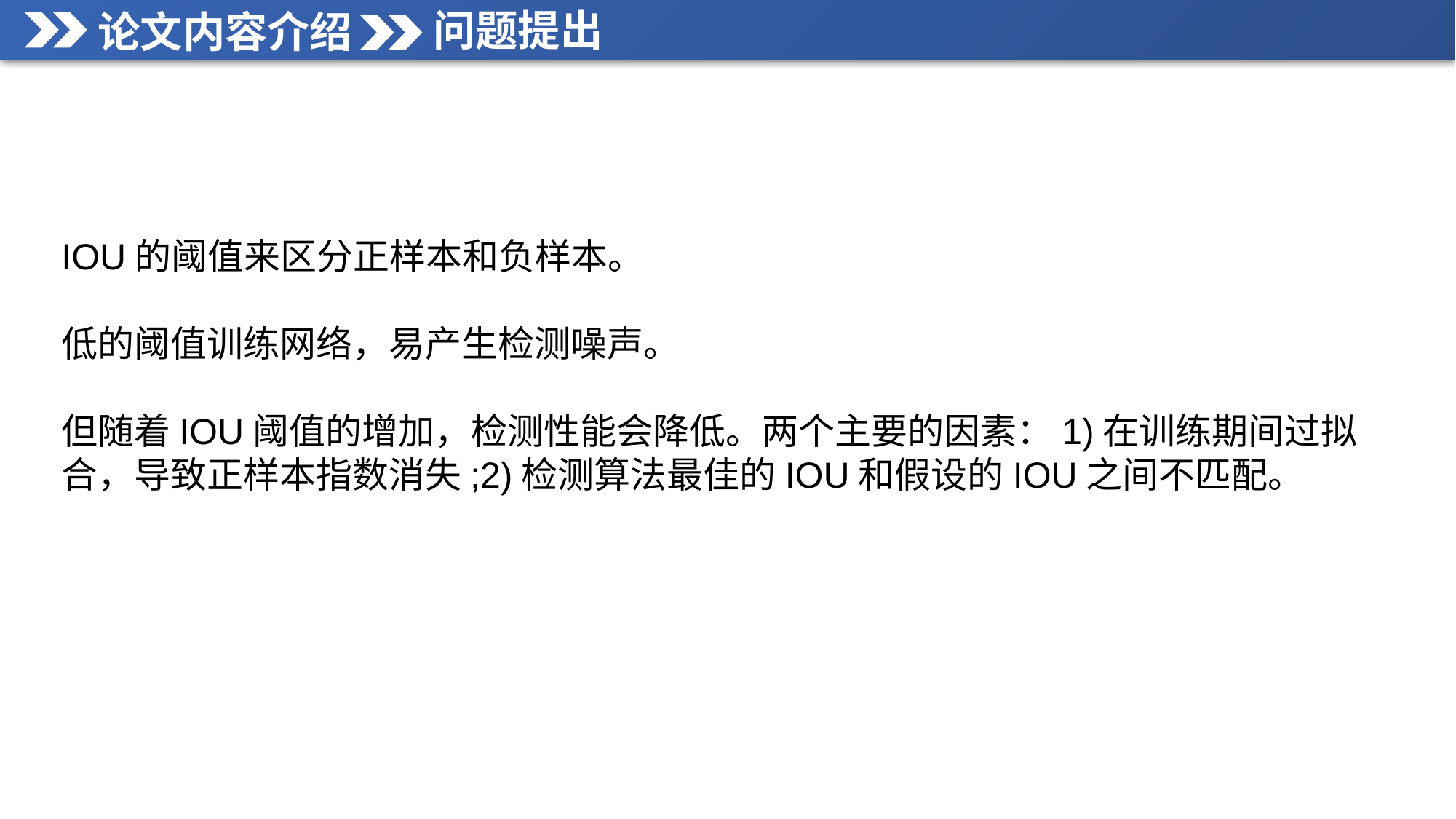

论文内容介绍

问题提出

1
IOU的阈值来区分正样本和负样本。

低的阈值训练网络，易产生检测噪声。

但随着IOU阈值的增加，检测性能会降低。两个主要的因素：1)在训练期间过拟合，导致正样本指数消失;2)检测算法最佳的IOU和假设的IOU之间不匹配。
2